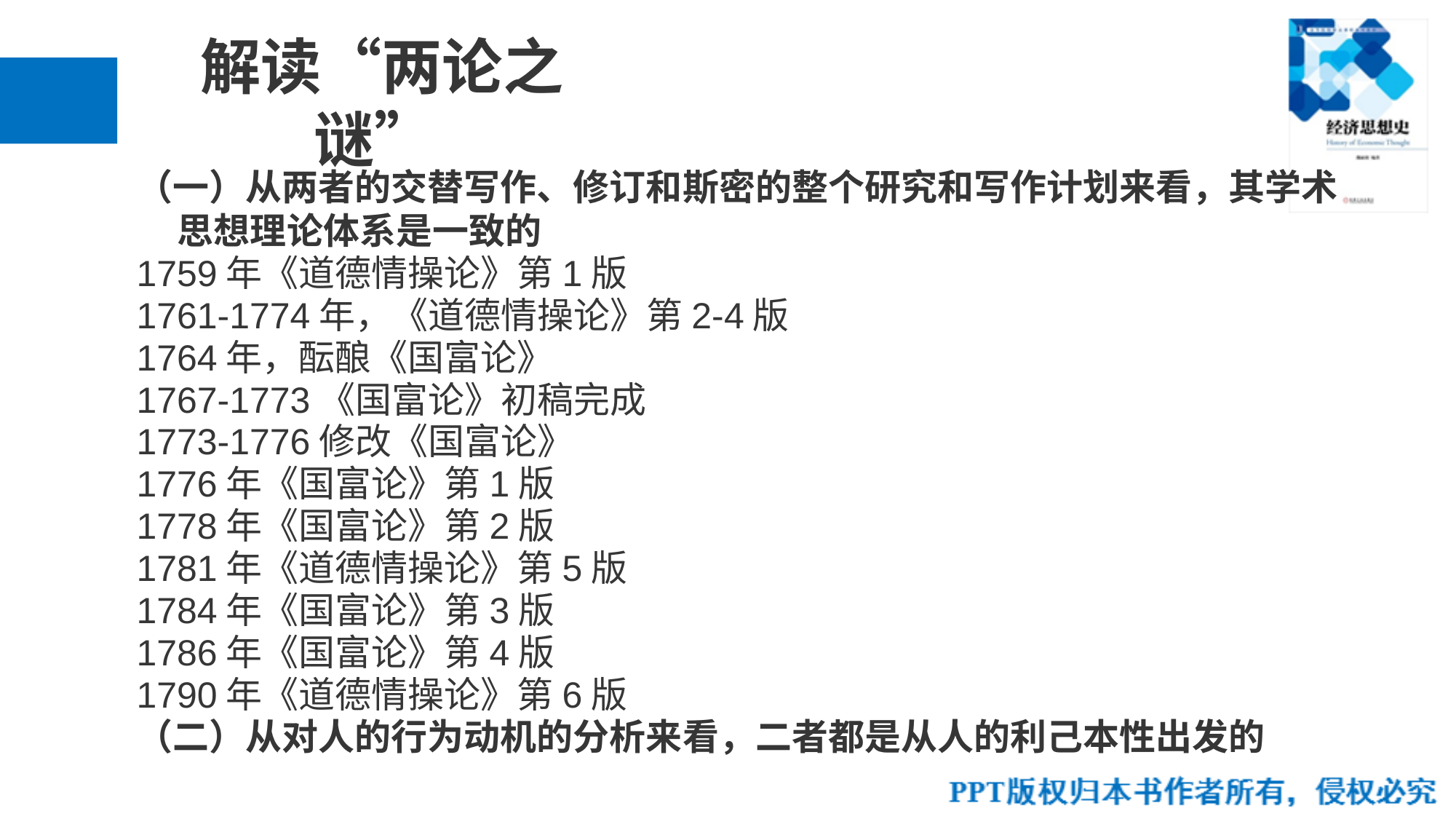

# 解读“两论之谜”
（一）从两者的交替写作、修订和斯密的整个研究和写作计划来看，其学术思想理论体系是一致的
1759年《道德情操论》第1版
1761-1774年，《道德情操论》第2-4版
1764年，酝酿《国富论》
1767-1773《国富论》初稿完成
1773-1776修改《国富论》
1776年《国富论》第1版
1778年《国富论》第2版
1781年《道德情操论》第5版
1784年《国富论》第3版
1786年《国富论》第4版
1790年《道德情操论》第6版
（二）从对人的行为动机的分析来看，二者都是从人的利己本性出发的